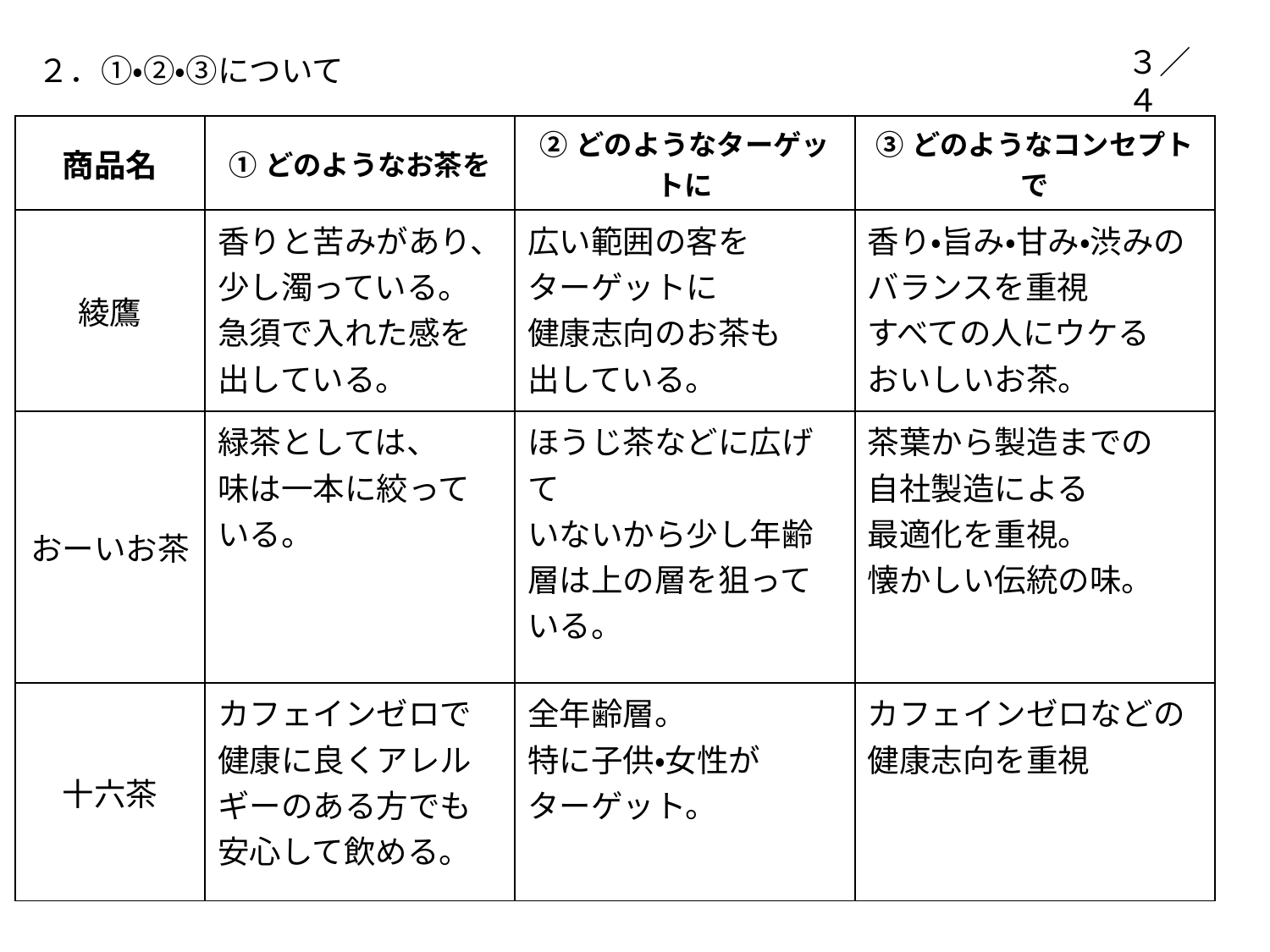

３／４
２．①・②・③について
| 商品名 | ①どのようなお茶を | ②どのようなターゲットに | ③どのようなコンセプトで |
| --- | --- | --- | --- |
| 綾鷹 | 香りと苦みがあり、 少し濁っている。 急須で入れた感を 出している。 | 広い範囲の客を ターゲットに 健康志向のお茶も 出している。 | 香り・旨み・甘み・渋みの バランスを重視 すべての人にウケる おいしいお茶。 |
| おーいお茶 | 緑茶としては、 味は一本に絞って いる。 | ほうじ茶などに広げて いないから少し年齢層は上の層を狙っている。 | 茶葉から製造までの 自社製造による 最適化を重視。 懐かしい伝統の味。 |
| 十六茶 | カフェインゼロで 健康に良くアレルギーのある方でも 安心して飲める。 | 全年齢層。 特に子供・女性が ターゲット。 | カフェインゼロなどの 健康志向を重視 |